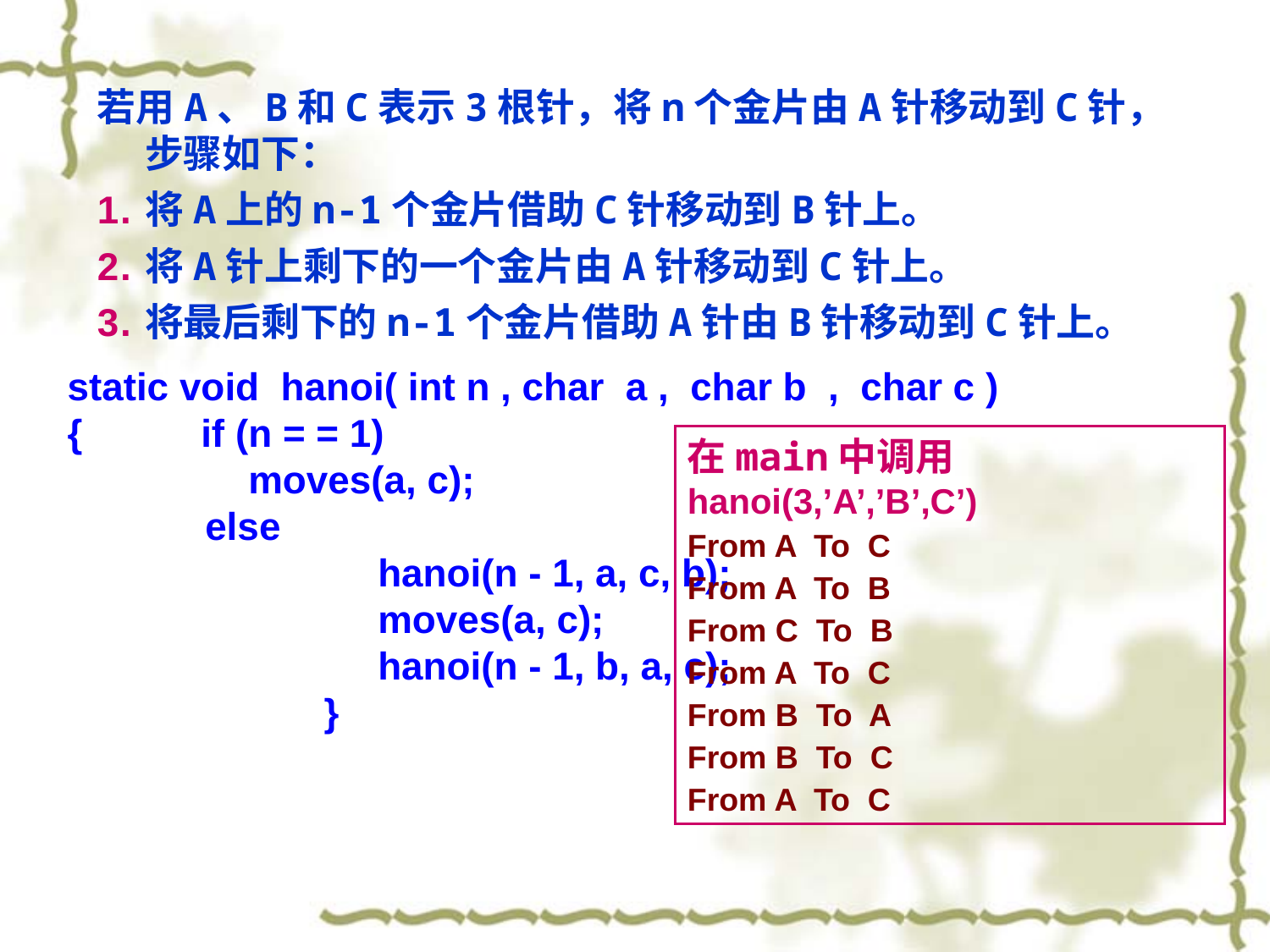

若用A、B和C表示3根针，将n个金片由A针移动到C针，步骤如下：
将A上的n-1个金片借助C针移动到B针上。
将A针上剩下的一个金片由A针移动到C针上。
将最后剩下的n-1个金片借助A针由B针移动到C针上。

static void  hanoi( int n , char  a ,  char b  ,  char c )
{           if (n = = 1)
     moves(a, c);
 else
                 hanoi(n - 1, a, c, b);
                 moves(a, c);
                 hanoi(n - 1, b, a, c);
            }
在main中调用hanoi(3,’A’,’B’,C’)
From A  To  C
From A  To  B
From C  To  B
From A  To  C
From B  To  A
From B  To  C
From A  To  C